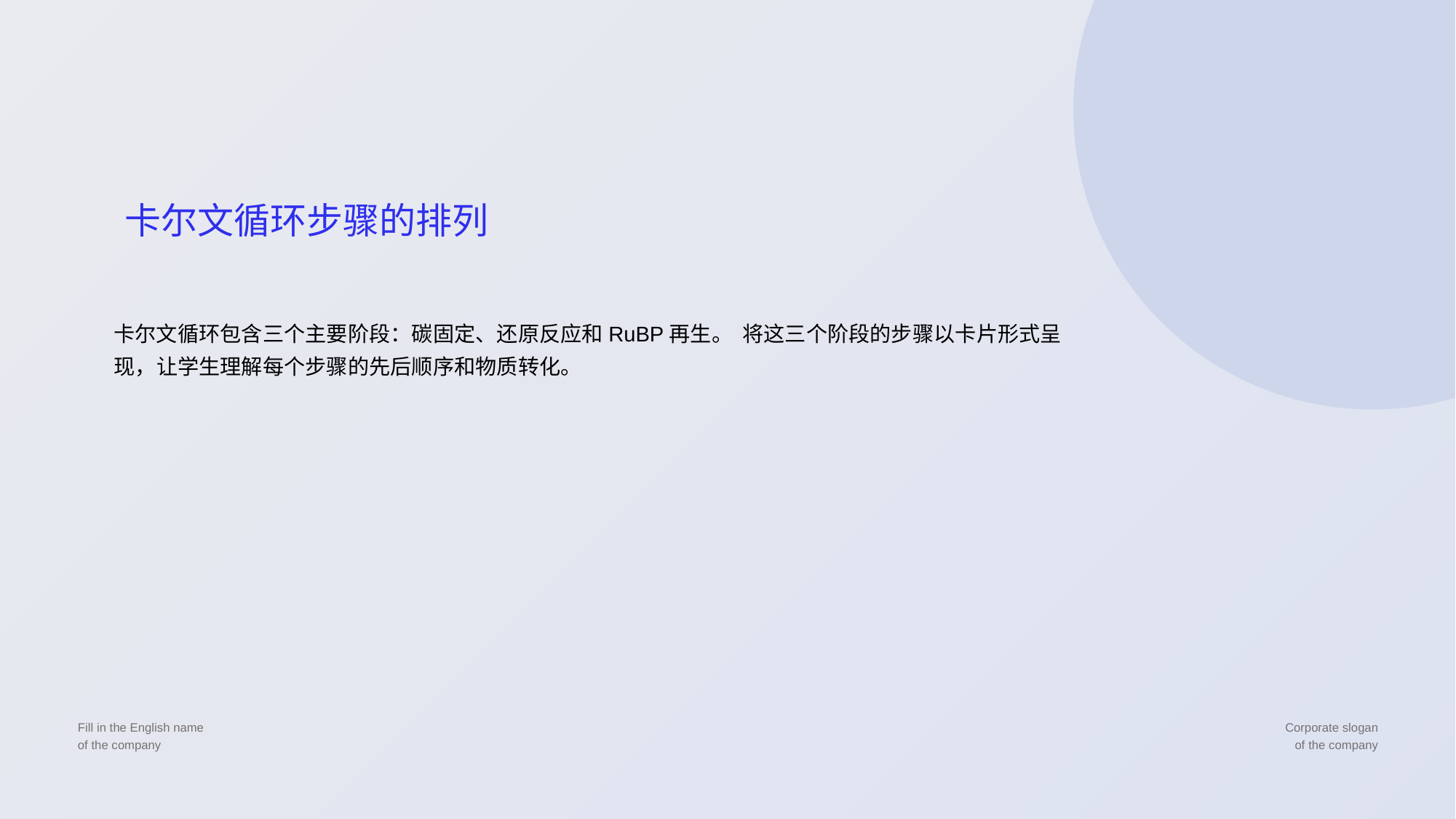

卡尔文循环步骤的排列
卡尔文循环包含三个主要阶段：碳固定、还原反应和RuBP再生。  将这三个阶段的步骤以卡片形式呈现，让学生理解每个步骤的先后顺序和物质转化。
Fill in the English name
of the company
Corporate slogan
of the company